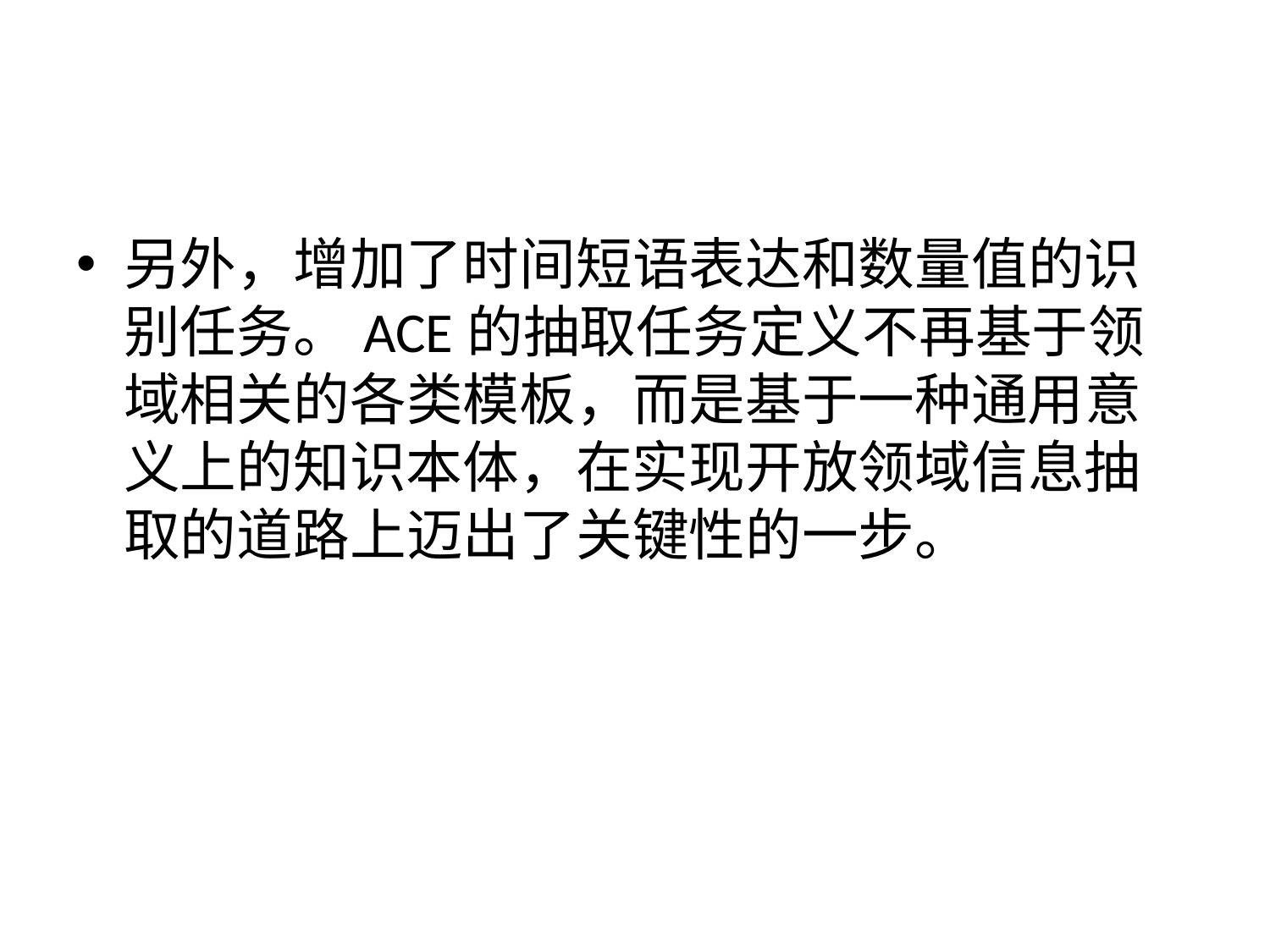

#
另外，增加了时间短语表达和数量值的识别任务。ACE的抽取任务定义不再基于领域相关的各类模板，而是基于一种通用意义上的知识本体，在实现开放领域信息抽取的道路上迈出了关键性的一步。